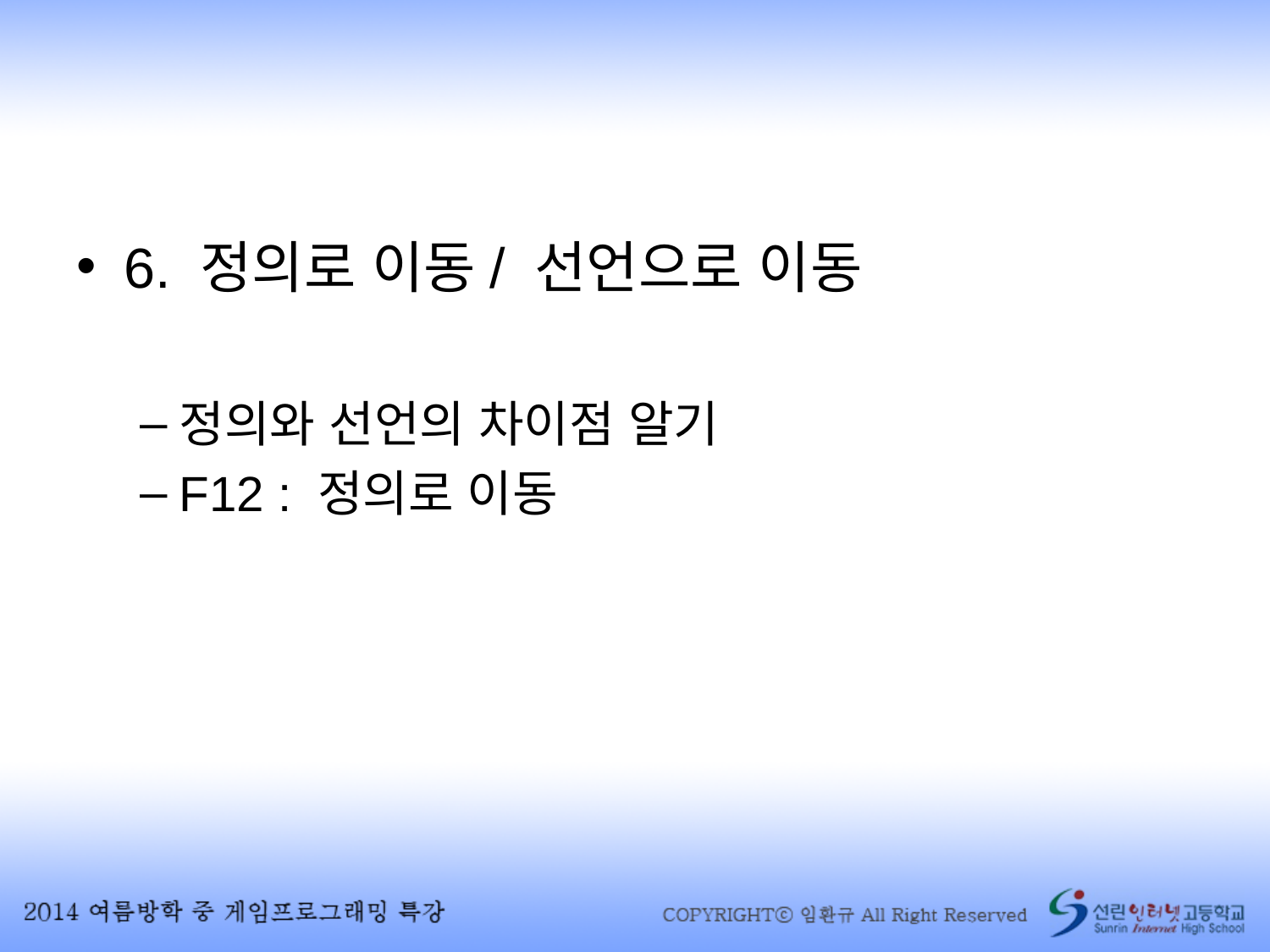

6. 정의로 이동/ 선언으로 이동

정의와 선언의 차이점 알기
F12 : 정의로 이동